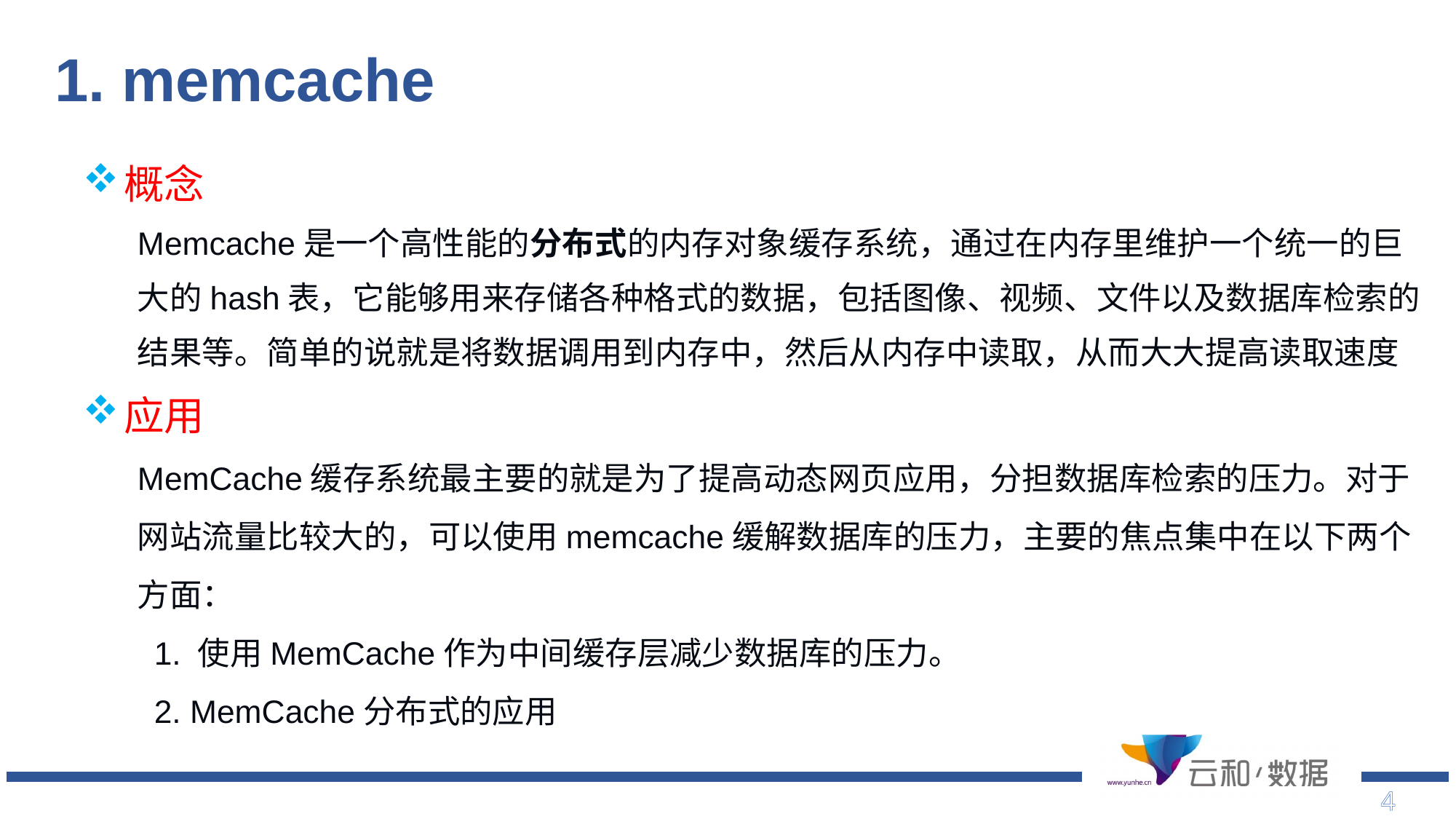

# 1. memcache
概念
Memcache是一个高性能的分布式的内存对象缓存系统，通过在内存里维护一个统一的巨大的hash表，它能够用来存储各种格式的数据，包括图像、视频、文件以及数据库检索的结果等。简单的说就是将数据调用到内存中，然后从内存中读取，从而大大提高读取速度
应用
MemCache缓存系统最主要的就是为了提高动态网页应用，分担数据库检索的压力。对于网站流量比较大的，可以使用memcache缓解数据库的压力，主要的焦点集中在以下两个方面：
        1. 使用MemCache作为中间缓存层减少数据库的压力。
        2. MemCache分布式的应用